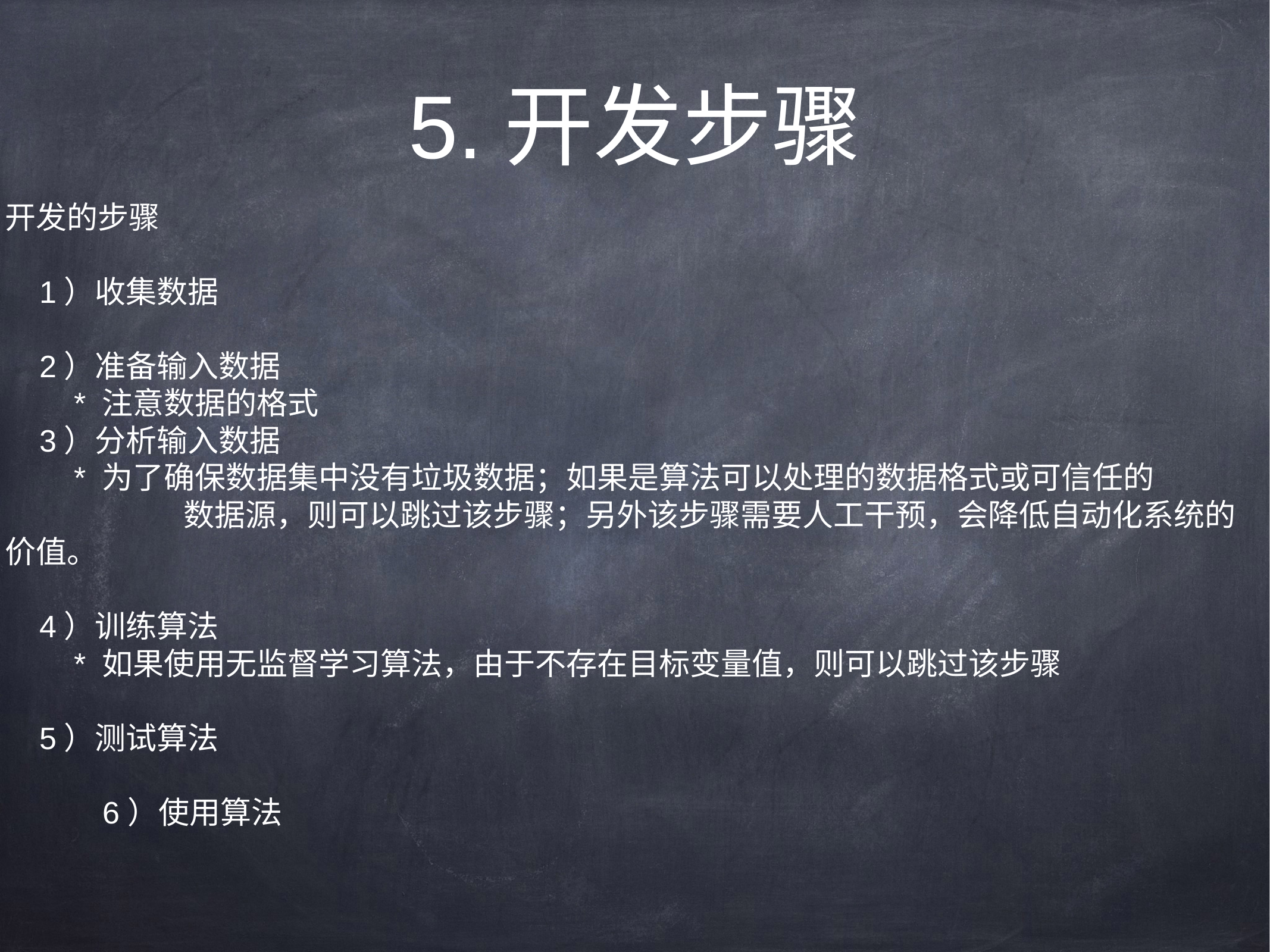

# 5.开发步骤
开发的步骤

    1）收集数据

    2）准备输入数据
        * 注意数据的格式
    3）分析输入数据
        * 为了确保数据集中没有垃圾数据；如果是算法可以处理的数据格式或可信任的
		数据源，则可以跳过该步骤；另外该步骤需要人工干预，会降低自动化系统的价值。

    4）训练算法
        * 如果使用无监督学习算法，由于不存在目标变量值，则可以跳过该步骤

    5）测试算法

	 6）使用算法